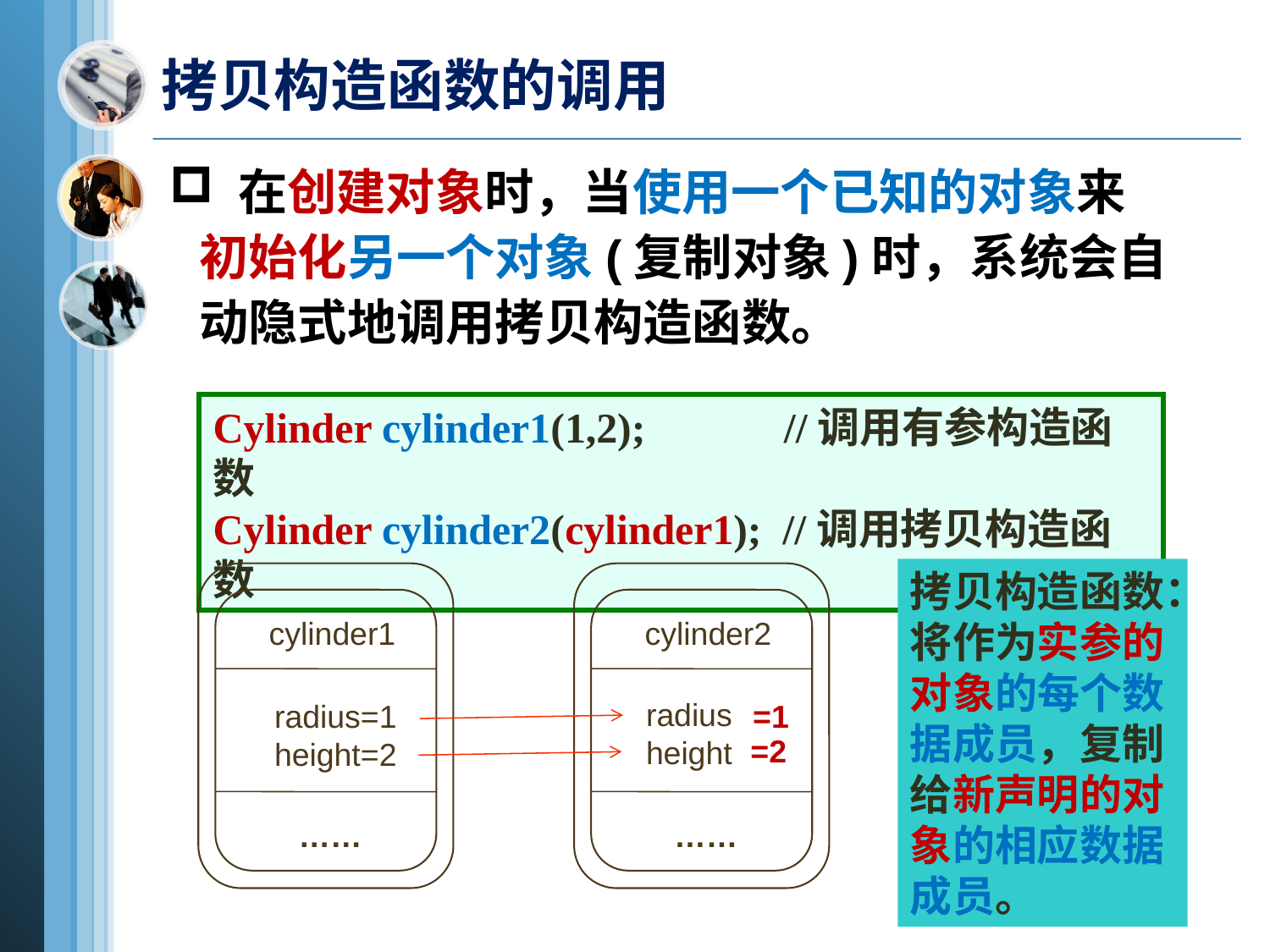

拷贝构造函数的调用
 在创建对象时，当使用一个已知的对象来初始化另一个对象(复制对象)时，系统会自动隐式地调用拷贝构造函数。

Cylinder cylinder1(1,2);	      //调用有参构造函数
Cylinder cylinder2(cylinder1);  //调用拷贝构造函数
拷贝构造函数：将作为实参的对象的每个数据成员，复制给新声明的对象的相应数据成员。

cylinder2
radius
height
……

cylinder1
radius=1
height=2
……
=1
=2